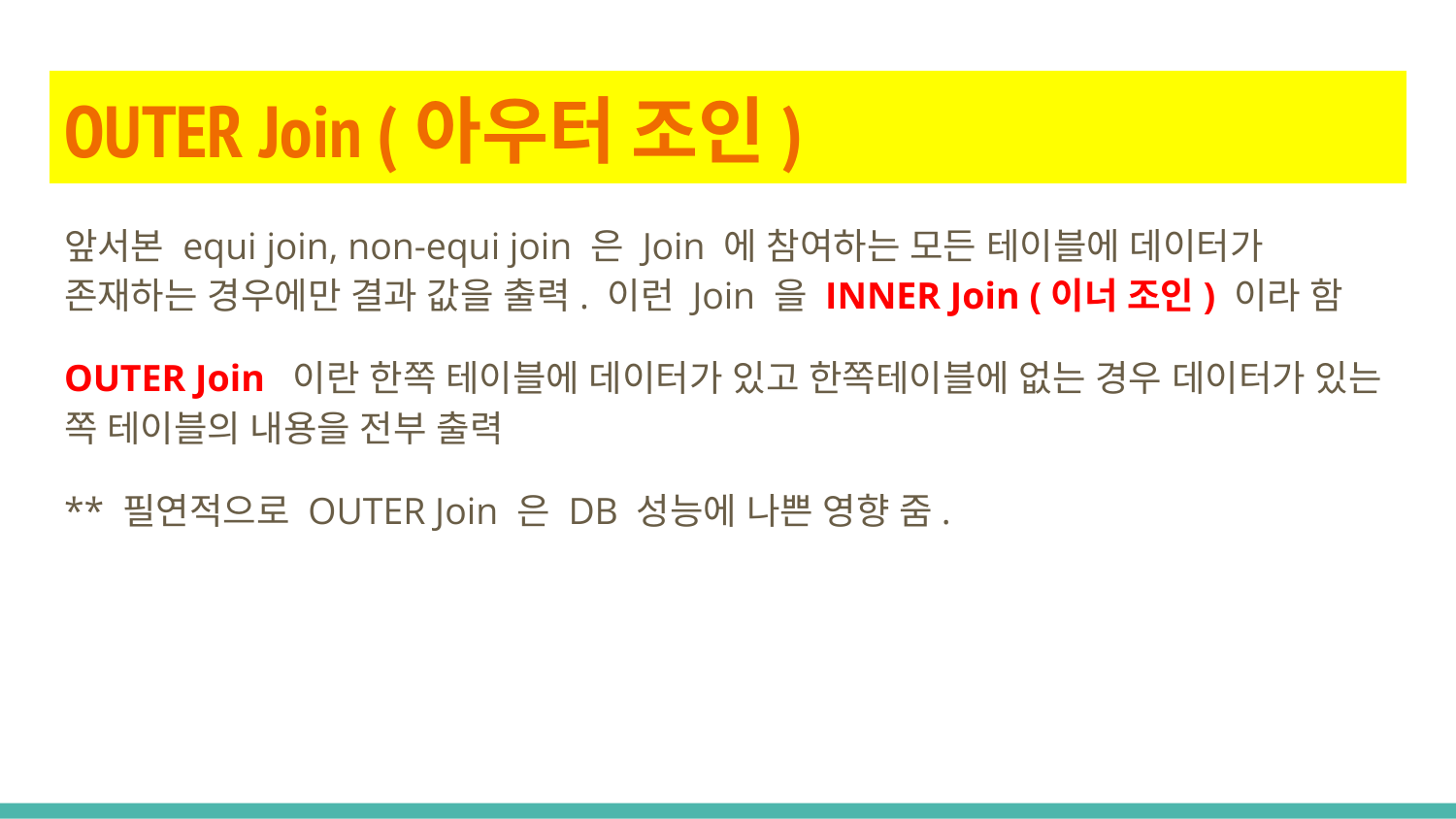

# OUTER Join (아우터 조인)
앞서본 equi join, non-equi join 은 Join 에 참여하는 모든 테이블에 데이터가 존재하는 경우에만 결과 값을 출력. 이런 Join 을 INNER Join (이너 조인) 이라 함
OUTER Join  이란 한쪽 테이블에 데이터가 있고 한쪽테이블에 없는 경우 데이터가 있는 쪽 테이블의 내용을 전부 출력
** 필연적으로 OUTER Join 은 DB 성능에 나쁜 영향 줌.